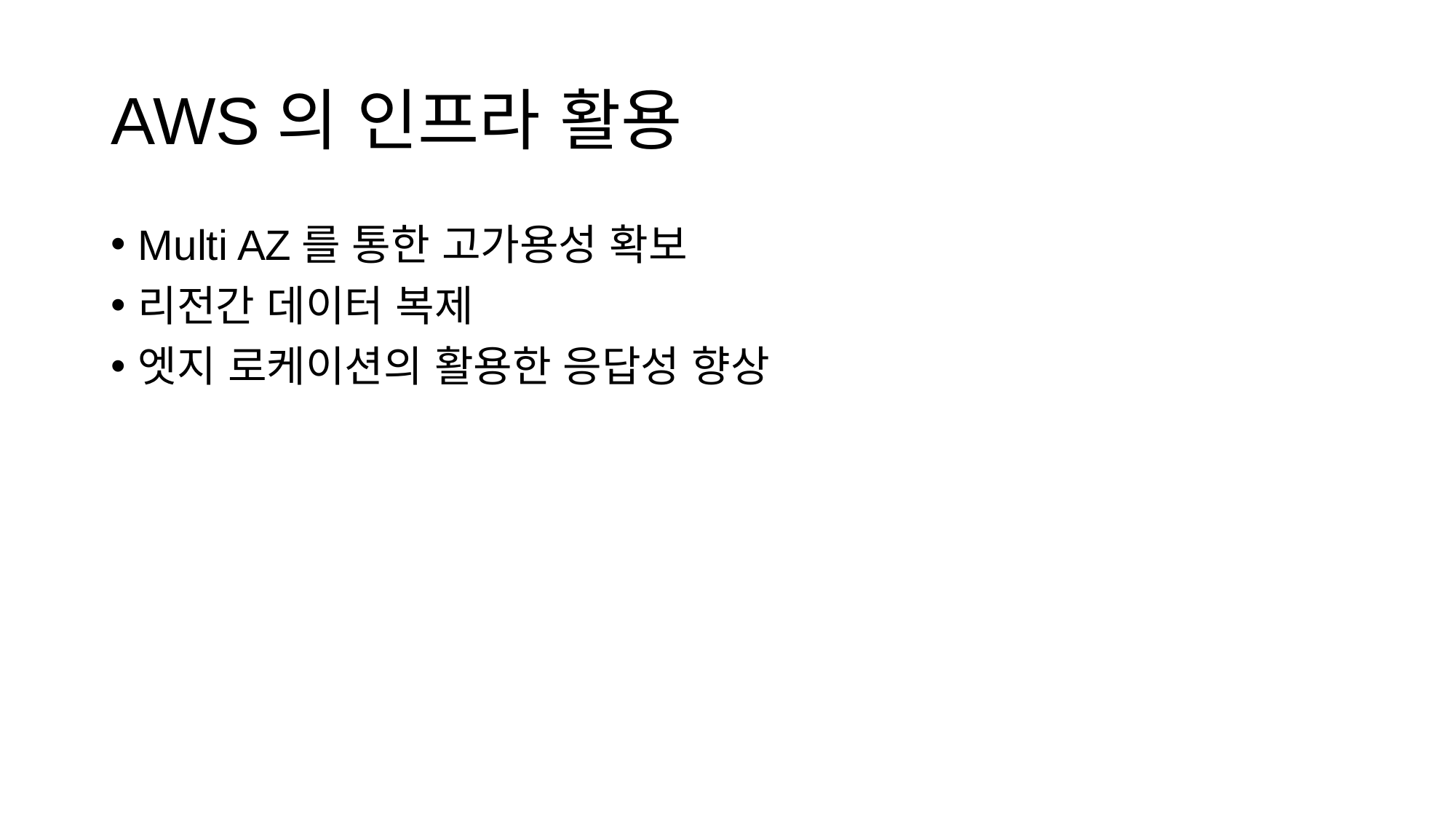

# AWS의 인프라 활용
Multi AZ를 통한 고가용성 확보
리전간 데이터 복제
엣지 로케이션의 활용한 응답성 향상